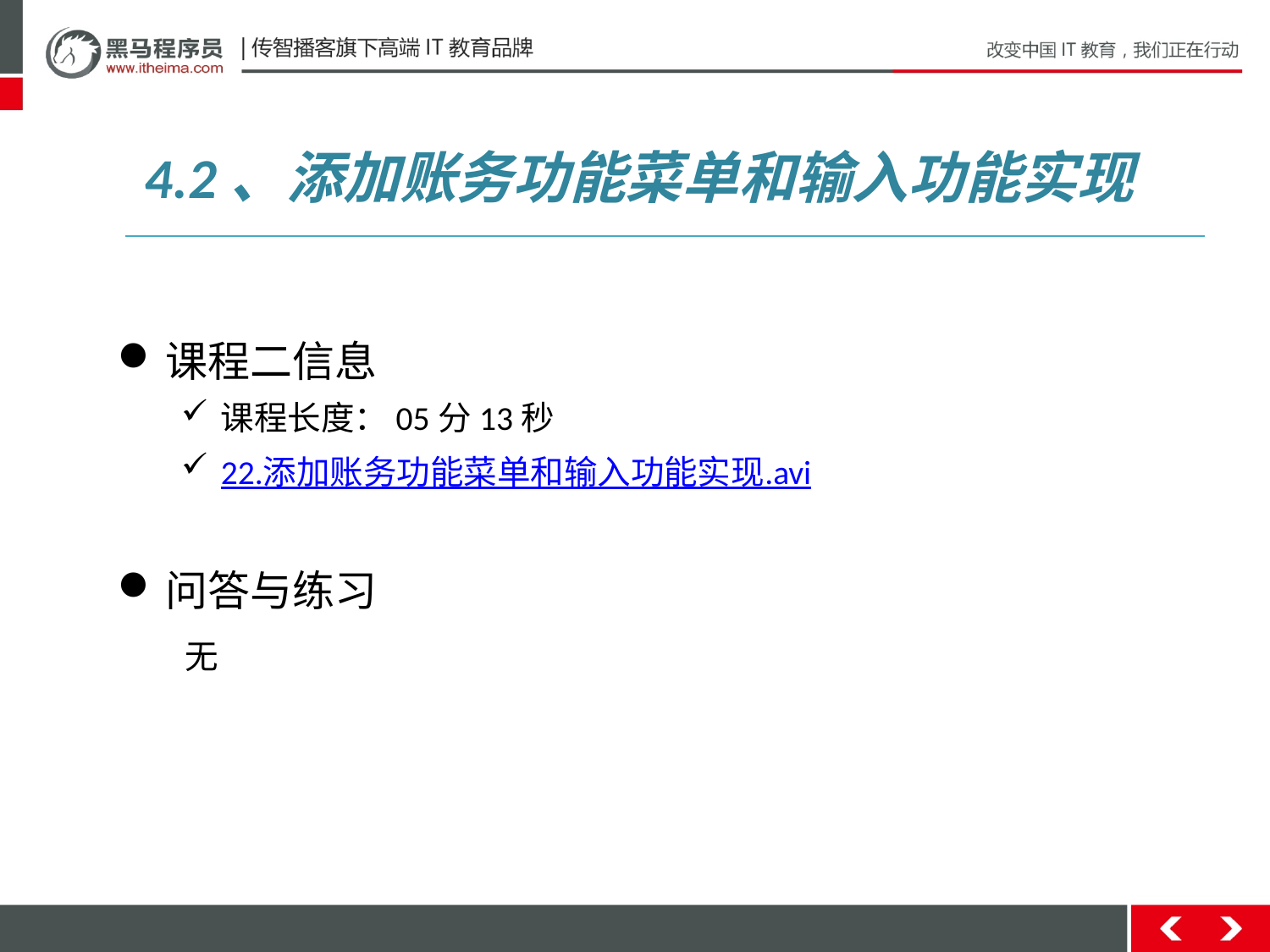

4.2、添加账务功能菜单和输入功能实现

课程二信息
课程长度：05分13秒
22.添加账务功能菜单和输入功能实现.avi

问答与练习
      无